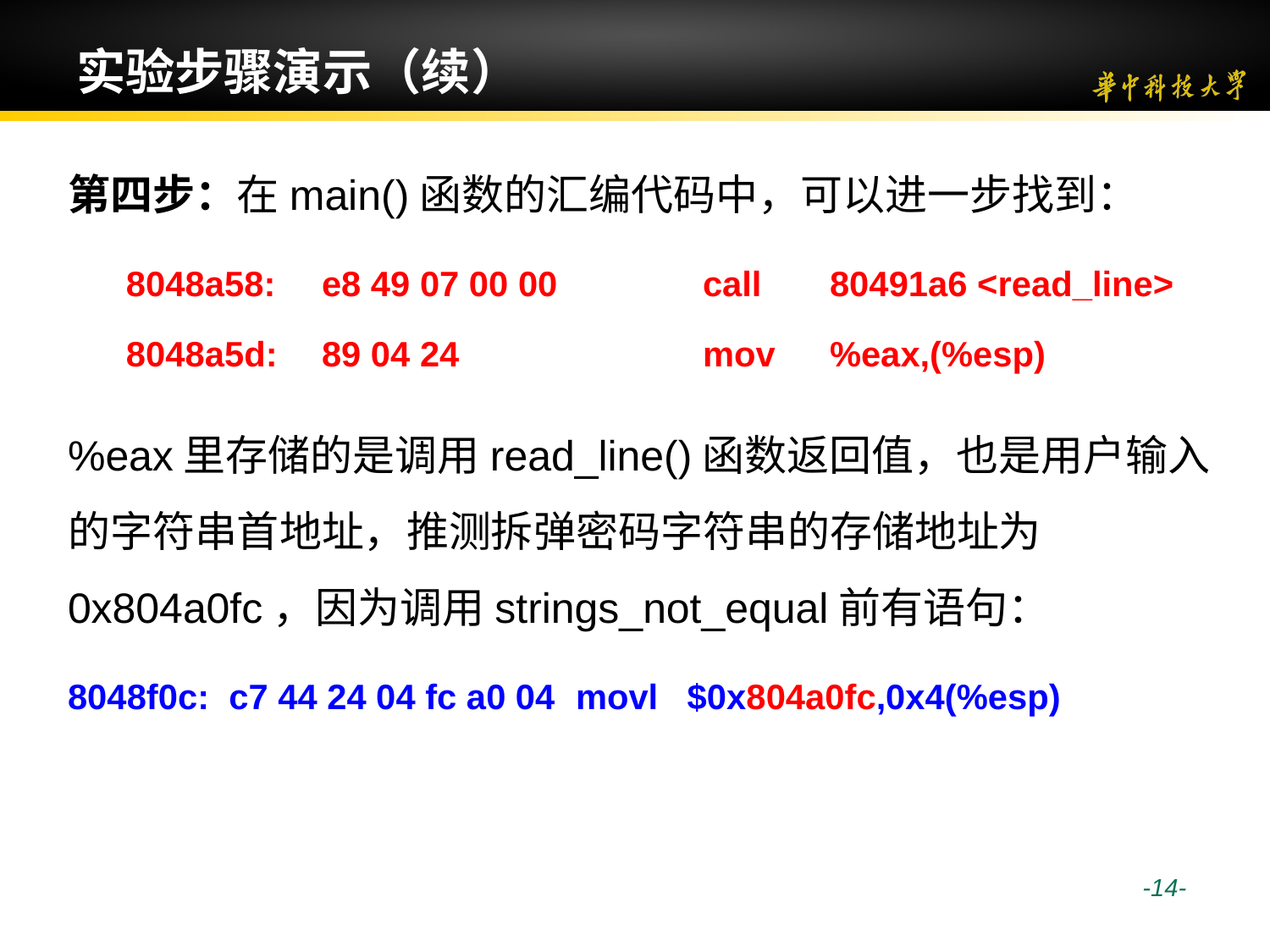

# 实验步骤演示（续）
第四步：在main()函数的汇编代码中，可以进一步找到：
      8048a58:	e8 49 07 00 00       	call   	80491a6 <read_line>
      8048a5d:	89 04 24             	mov   	%eax,(%esp)
%eax里存储的是调用read_line()函数返回值，也是用户输入的字符串首地址，推测拆弹密码字符串的存储地址为0x804a0fc，因为调用strings_not_equal前有语句：
8048f0c:  c7 44 24 04 fc a0 04	movl   $0x804a0fc,0x4(%esp)

 -14-